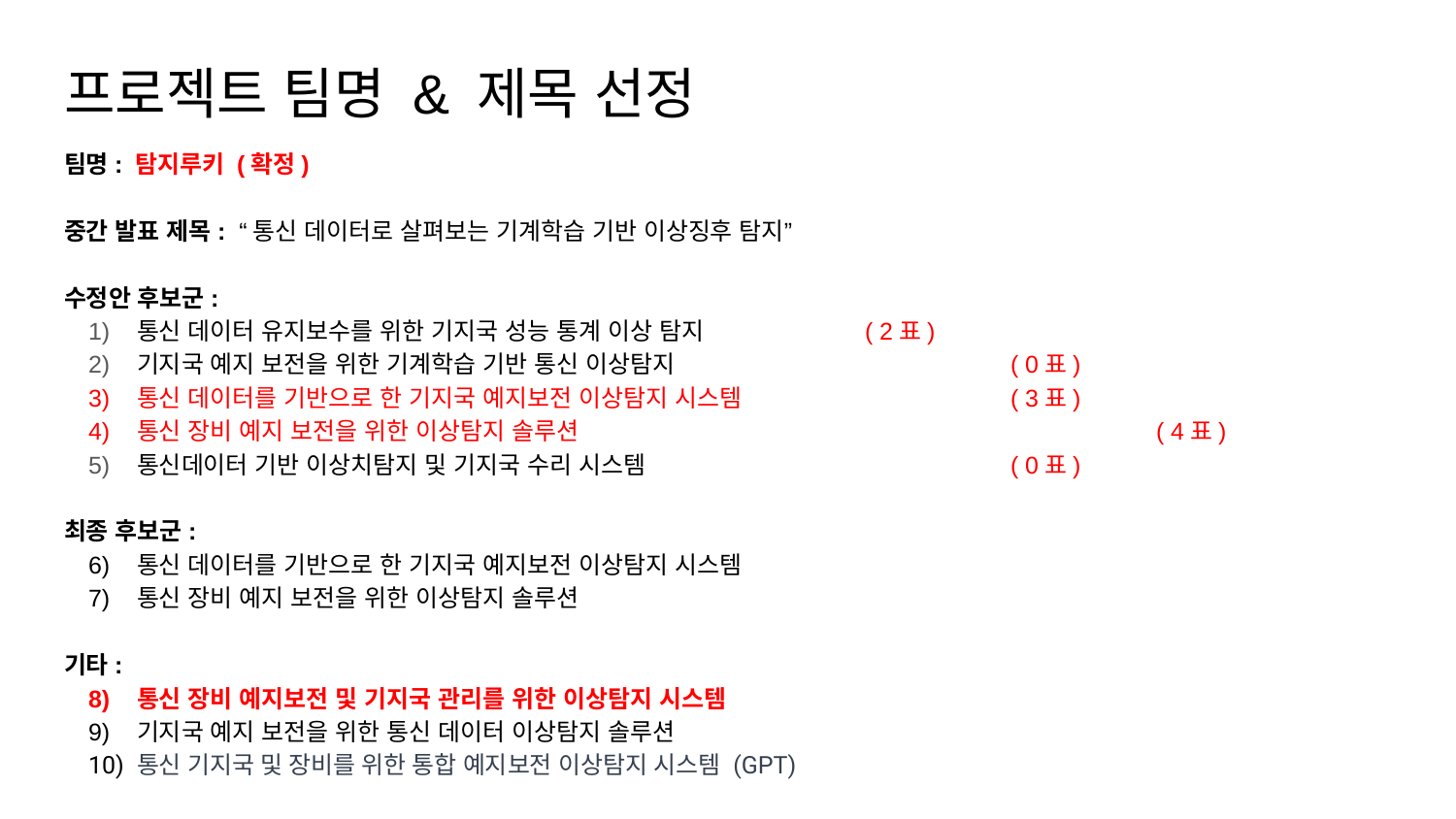

# 프로젝트 팀명 & 제목 선정
팀명: 탐지루키 (확정)

중간 발표 제목:  “통신 데이터로 살펴보는 기계학습 기반 이상징후 탐지”

수정안 후보군:
통신 데이터 유지보수를 위한 기지국 성능 통계 이상 탐지 		( 2표)
기지국 예지 보전을 위한 기계학습 기반 통신 이상탐지			( 0표)
통신 데이터를 기반으로 한 기지국 예지보전 이상탐지 시스템		( 3표)
통신 장비 예지 보전을 위한 이상탐지 솔루션				( 4표)
통신데이터 기반 이상치탐지 및 기지국 수리 시스템 			( 0표)

최종 후보군:
통신 데이터를 기반으로 한 기지국 예지보전 이상탐지 시스템
통신 장비 예지 보전을 위한 이상탐지 솔루션

기타:
통신 장비 예지보전 및 기지국 관리를 위한 이상탐지 시스템
기지국 예지 보전을 위한 통신 데이터 이상탐지 솔루션
통신 기지국 및 장비를 위한 통합 예지보전 이상탐지 시스템 (GPT)